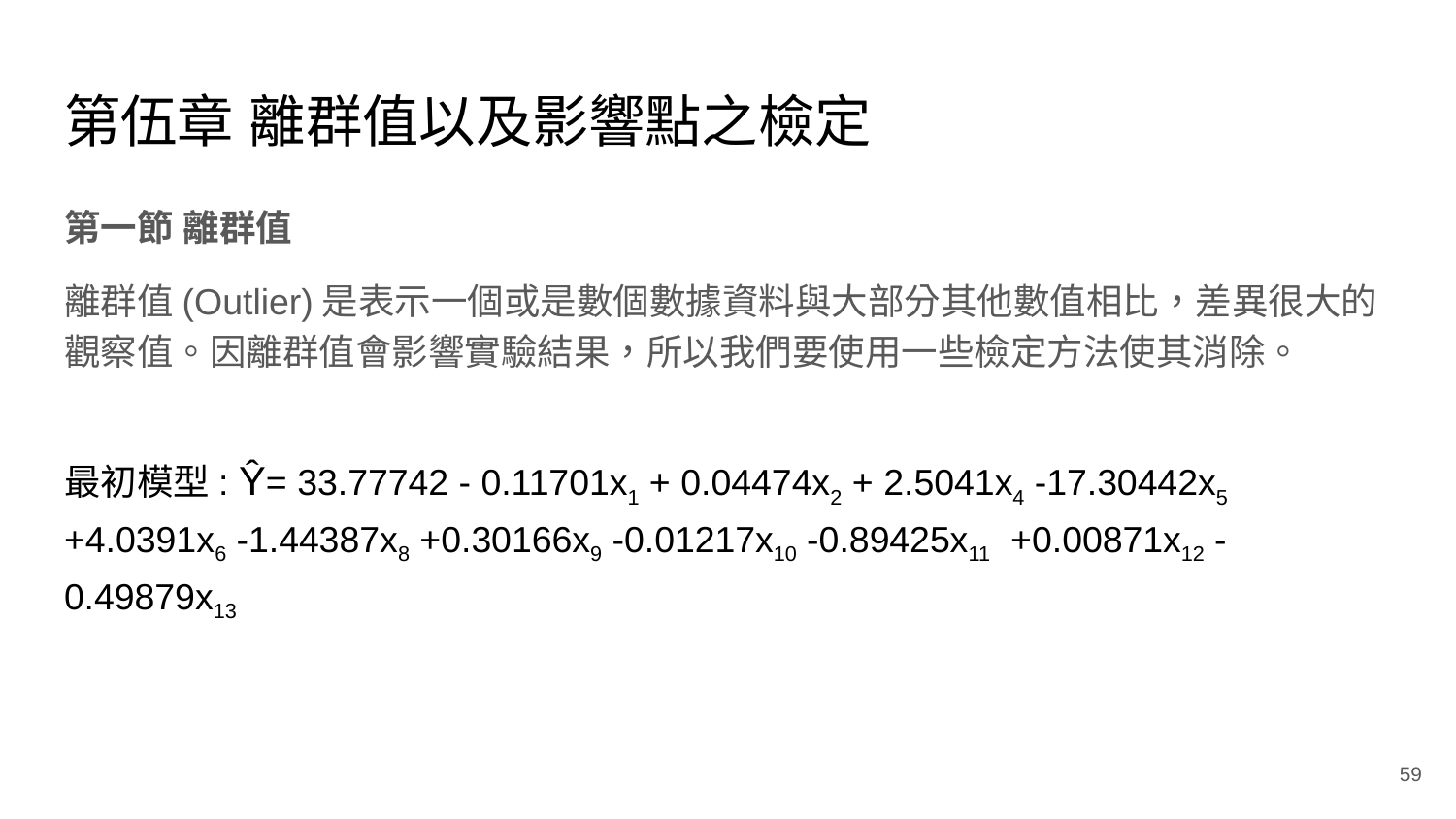

# 第伍章 離群值以及影響點之檢定
第一節 離群值
離群值(Outlier)是表示一個或是數個數據資料與大部分其他數值相比，差異很大的觀察值。因離群值會影響實驗結果，所以我們要使用一些檢定方法使其消除。

最初模型: Ŷ= 33.77742 - 0.11701x1 + 0.04474x2 + 2.5041x4 -17.30442x5 +4.0391x6 -1.44387x8 +0.30166x9 -0.01217x10 -0.89425x11  +0.00871x12 -0.49879x13
59